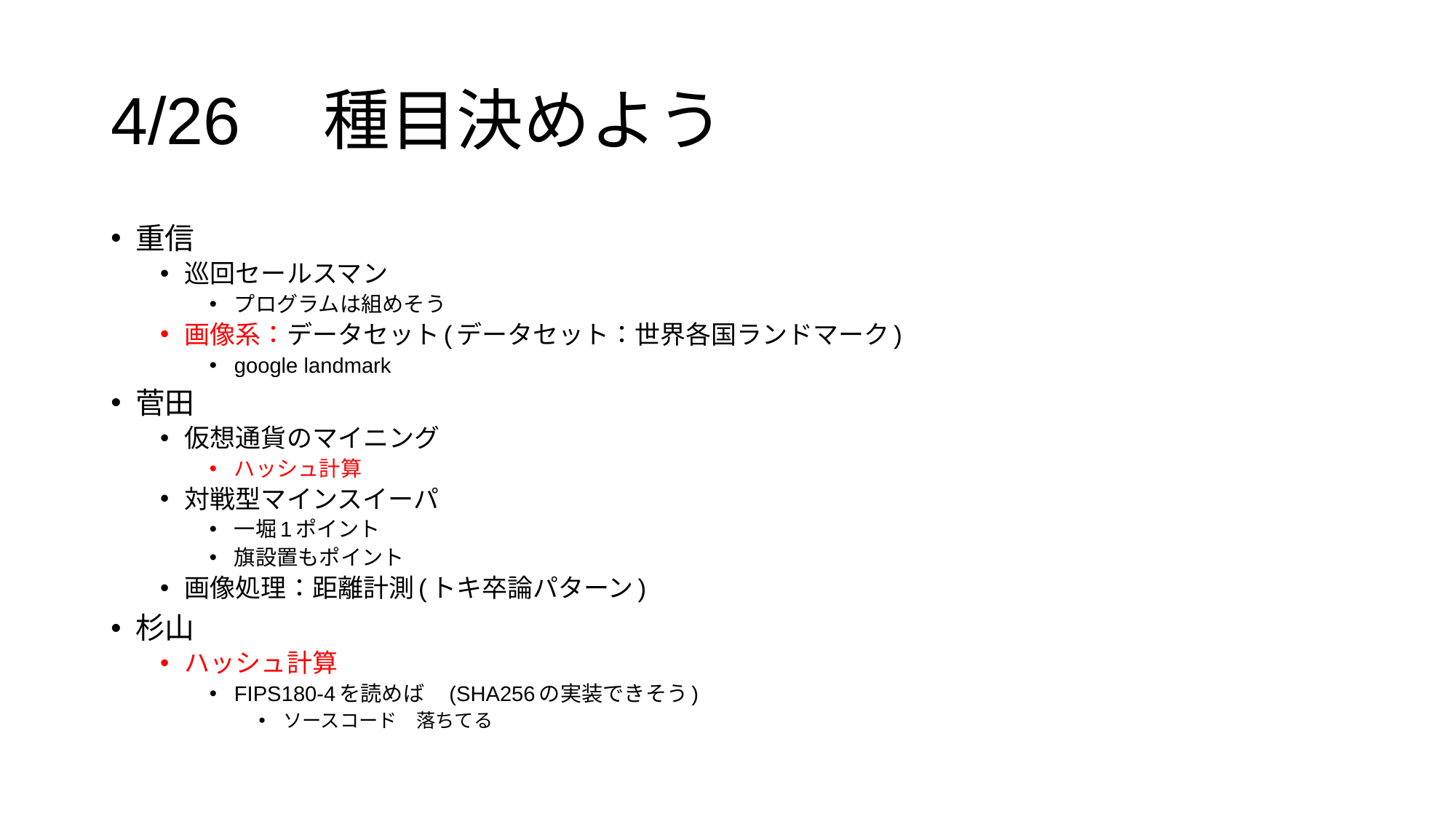

# 4/26　種目決めよう
重信
巡回セールスマン
プログラムは組めそう
画像系：データセット(データセット：世界各国ランドマーク)
google landmark
菅田
仮想通貨のマイニング
ハッシュ計算
対戦型マインスイーパ
一堀1ポイント
旗設置もポイント
画像処理：距離計測(トキ卒論パターン)
杉山
ハッシュ計算
FIPS180-4を読めば　(SHA256の実装できそう)
ソースコード　落ちてる